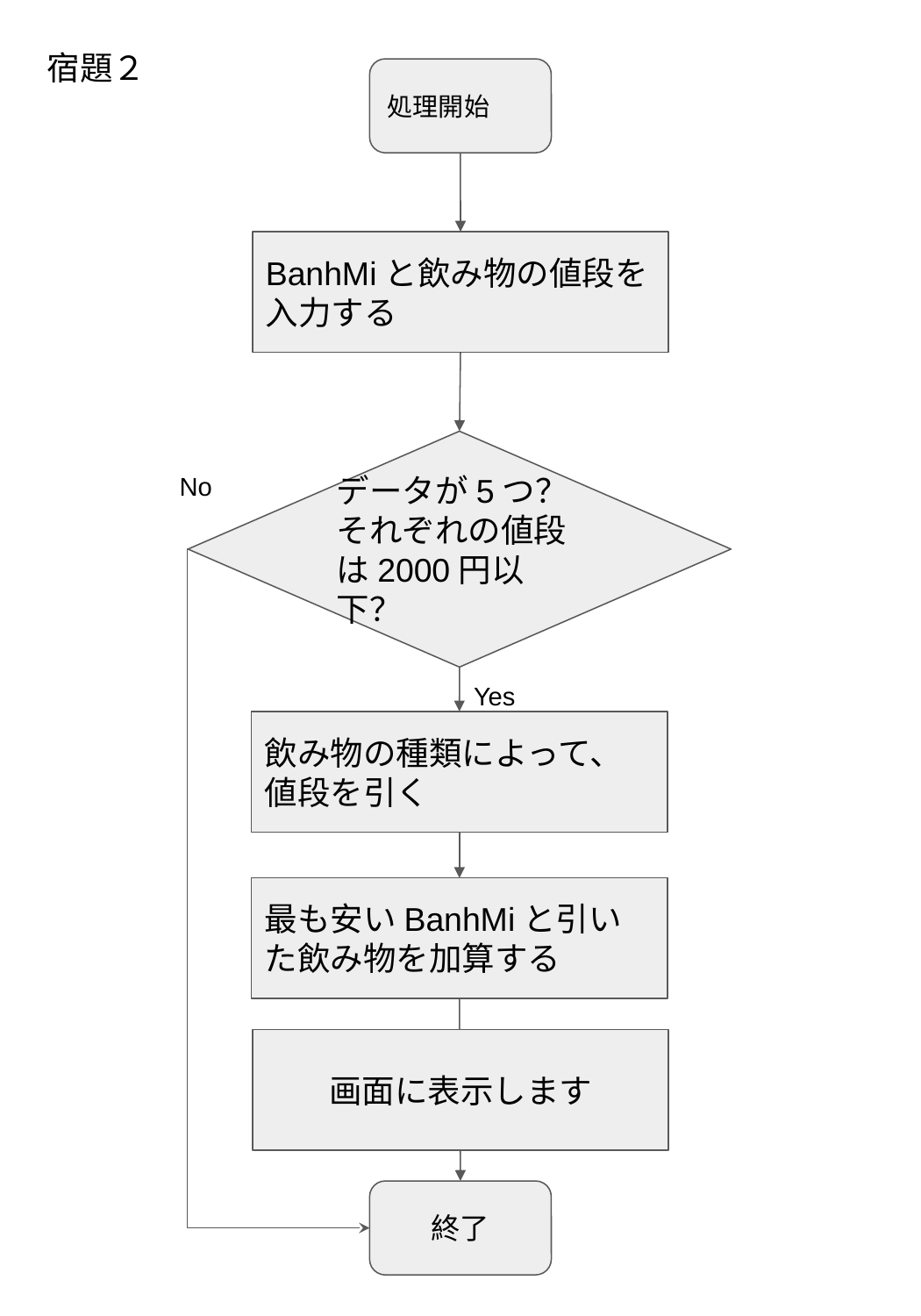

宿題２
処理開始
BanhMiと飲み物の値段を入力する
データが5つ？
それぞれの値段は2000円以下？
No
Yes
飲み物の種類によって、値段を引く
最も安いBanhMiと引いた飲み物を加算する
画面に表示します
終了